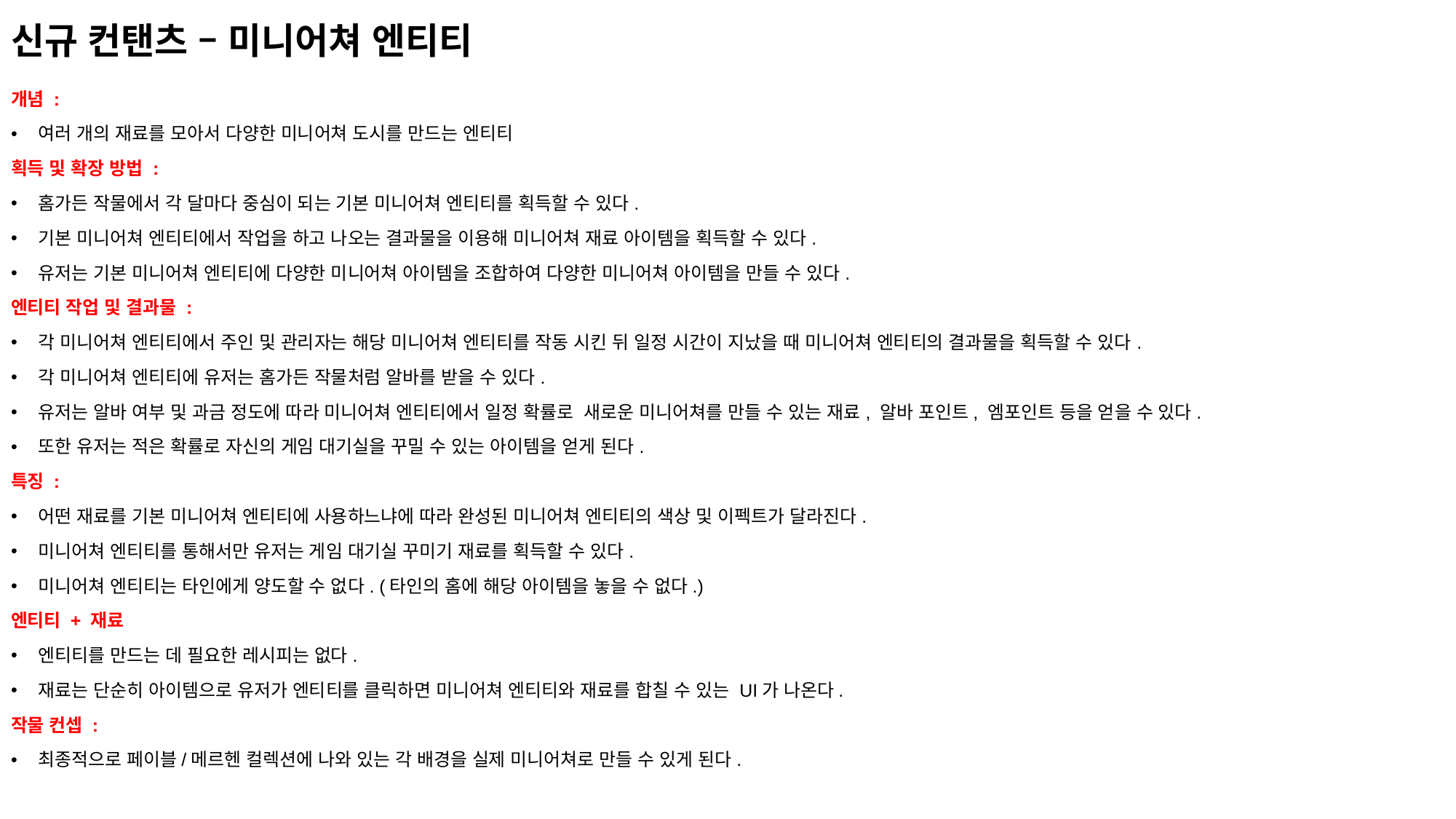

# 신규 컨탠츠 – 미니어쳐 엔티티
개념 :
여러 개의 재료를 모아서 다양한 미니어쳐 도시를 만드는 엔티티
획득 및 확장 방법 :
홈가든 작물에서 각 달마다 중심이 되는 기본 미니어쳐 엔티티를 획득할 수 있다.
기본 미니어쳐 엔티티에서 작업을 하고 나오는 결과물을 이용해 미니어쳐 재료 아이템을 획득할 수 있다.
유저는 기본 미니어쳐 엔티티에 다양한 미니어쳐 아이템을 조합하여 다양한 미니어쳐 아이템을 만들 수 있다.
엔티티 작업 및 결과물 :
각 미니어쳐 엔티티에서 주인 및 관리자는 해당 미니어쳐 엔티티를 작동 시킨 뒤 일정 시간이 지났을 때 미니어쳐 엔티티의 결과물을 획득할 수 있다.
각 미니어쳐 엔티티에 유저는 홈가든 작물처럼 알바를 받을 수 있다.
유저는 알바 여부 및 과금 정도에 따라 미니어쳐 엔티티에서 일정 확률로  새로운 미니어쳐를 만들 수 있는 재료, 알바 포인트, 엠포인트 등을 얻을 수 있다.
또한 유저는 적은 확률로 자신의 게임 대기실을 꾸밀 수 있는 아이템을 얻게 된다.
특징 :
어떤 재료를 기본 미니어쳐 엔티티에 사용하느냐에 따라 완성된 미니어쳐 엔티티의 색상 및 이펙트가 달라진다.
미니어쳐 엔티티를 통해서만 유저는 게임 대기실 꾸미기 재료를 획득할 수 있다.
미니어쳐 엔티티는 타인에게 양도할 수 없다. (타인의 홈에 해당 아이템을 놓을 수 없다.)
엔티티 + 재료
엔티티를 만드는 데 필요한 레시피는 없다.
재료는 단순히 아이템으로 유저가 엔티티를 클릭하면 미니어쳐 엔티티와 재료를 합칠 수 있는 UI가 나온다.
작물 컨셉 :
최종적으로 페이블/메르헨 컬렉션에 나와 있는 각 배경을 실제 미니어쳐로 만들 수 있게 된다.